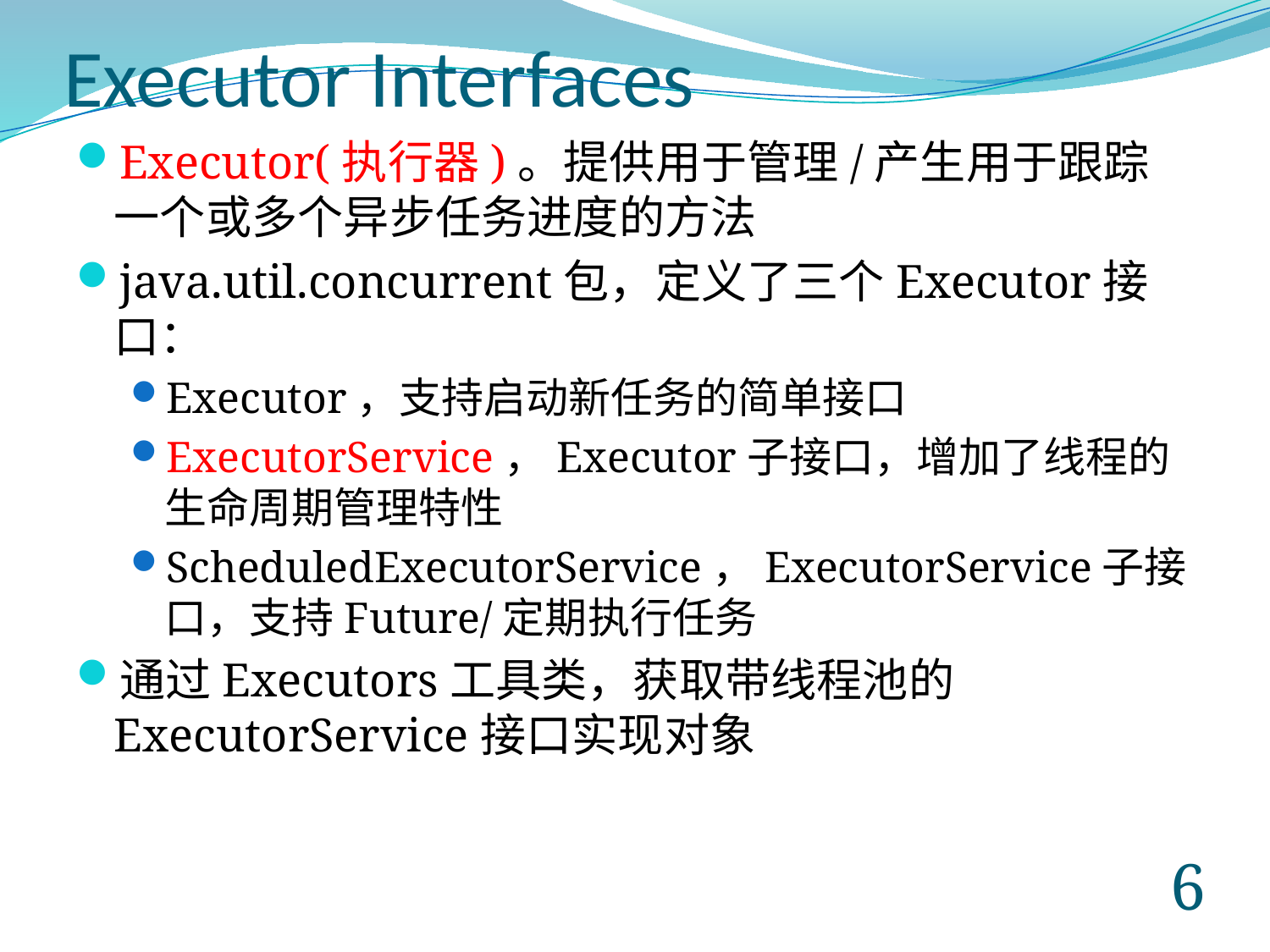

# Executor Interfaces
Executor(执行器)。提供用于管理/产生用于跟踪一个或多个异步任务进度的方法
java.util.concurrent包，定义了三个Executor接口：
Executor，支持启动新任务的简单接口
ExecutorService，Executor子接口，增加了线程的生命周期管理特性
ScheduledExecutorService，ExecutorService子接口，支持Future/定期执行任务
通过Executors工具类，获取带线程池的ExecutorService接口实现对象
6